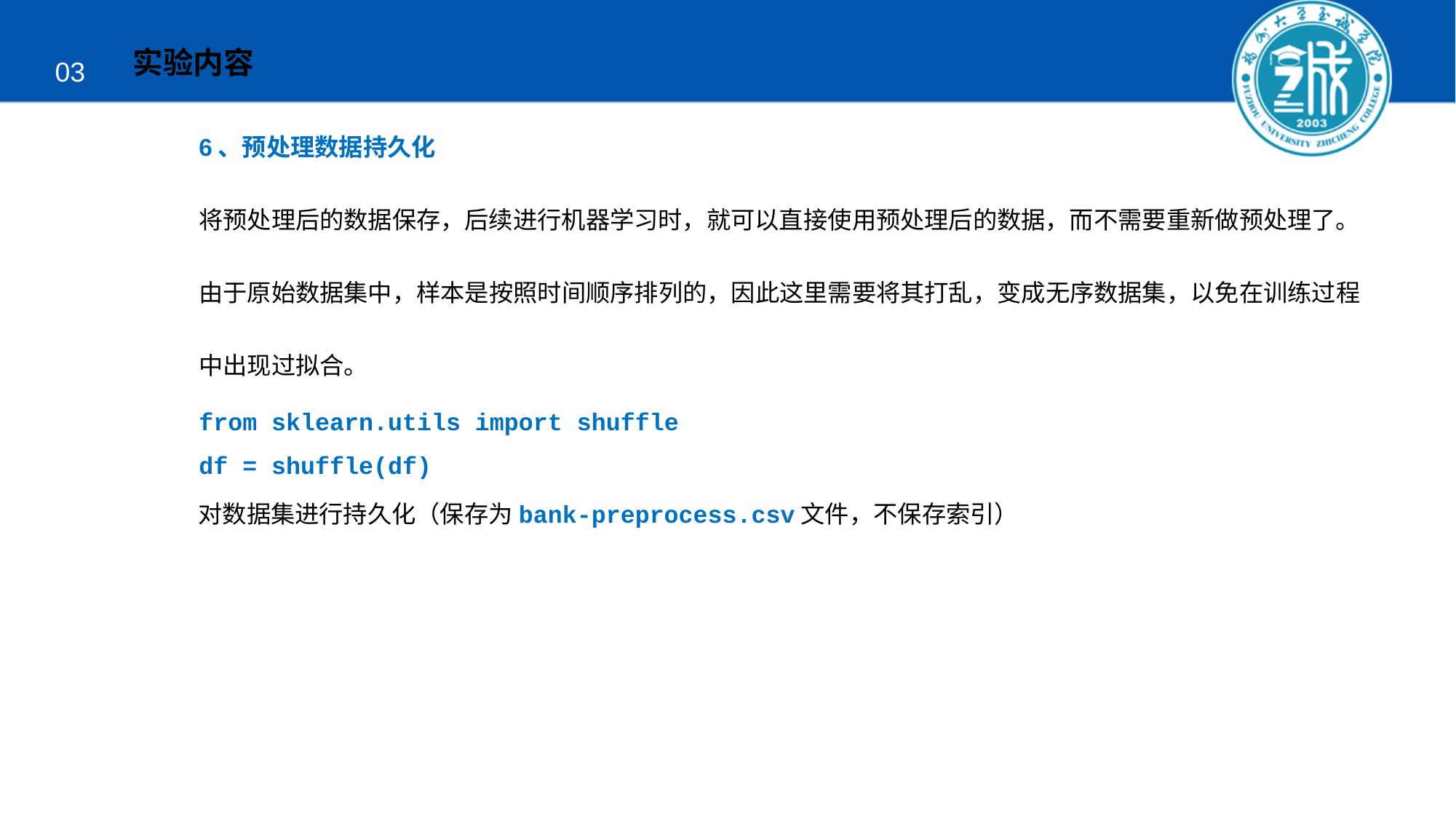

实验内容
03
6、预处理数据持久化
将预处理后的数据保存，后续进行机器学习时，就可以直接使用预处理后的数据，而不需要重新做预处理了。
由于原始数据集中，样本是按照时间顺序排列的，因此这里需要将其打乱，变成无序数据集，以免在训练过程中出现过拟合。
from sklearn.utils import shuffle
df = shuffle(df)
对数据集进行持久化（保存为bank-preprocess.csv文件，不保存索引）